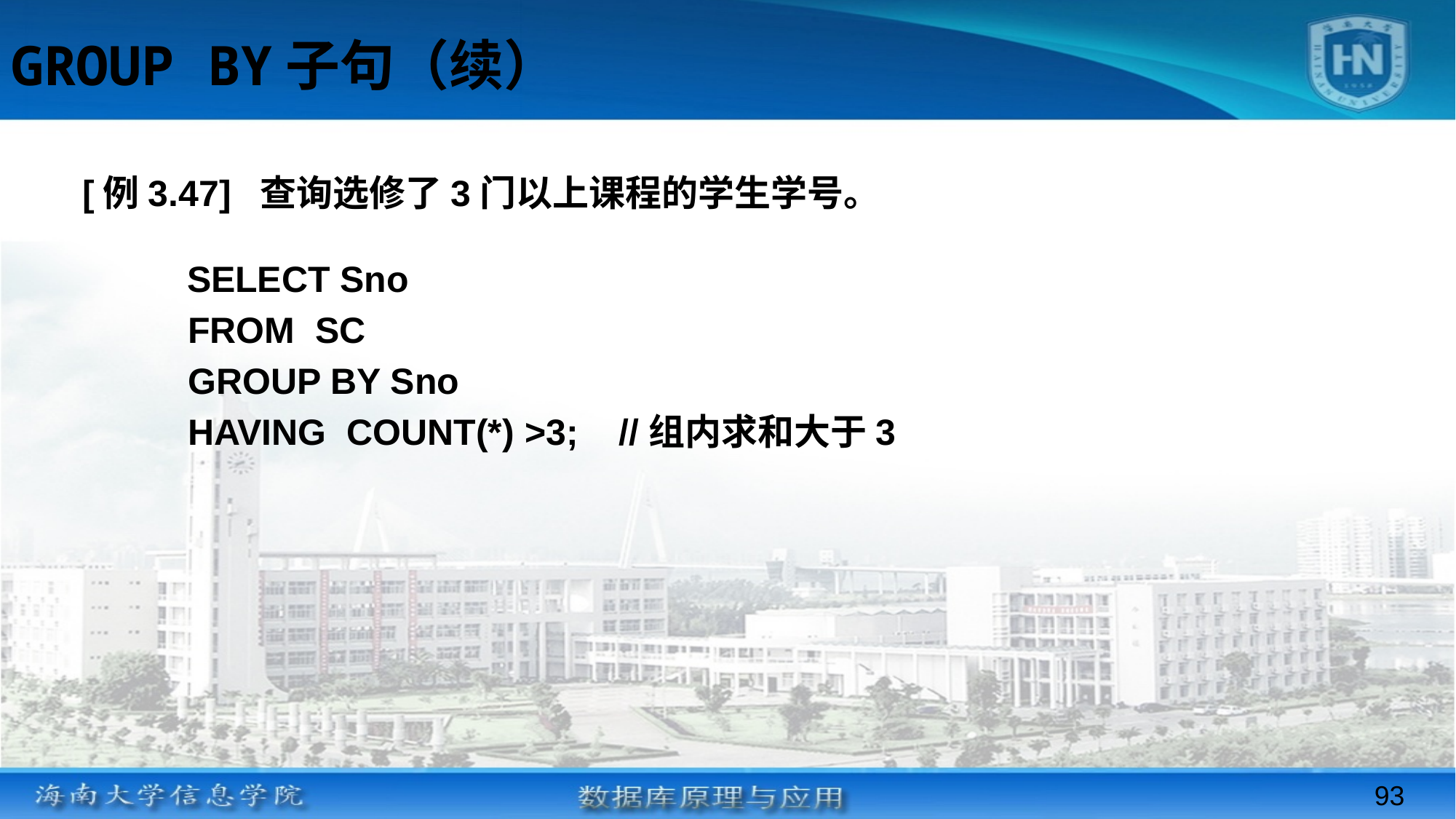

GROUP BY子句（续）
[例3.47]  查询选修了3门以上课程的学生学号。
      SELECT Sno
     FROM  SC
     GROUP BY Sno
     HAVING  COUNT(*) >3;    //组内求和大于3